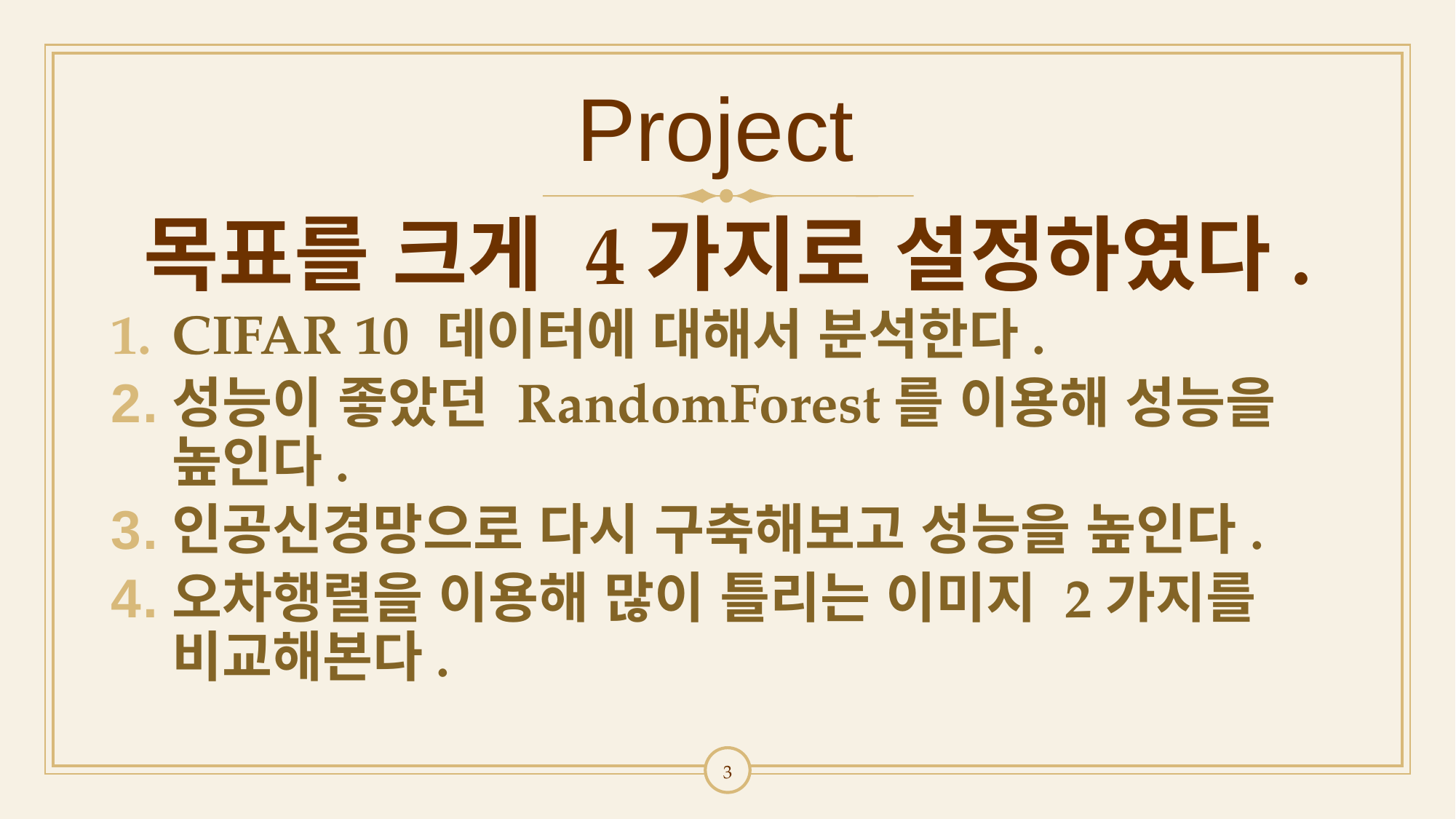

# Project
목표를 크게 4가지로 설정하였다.
CIFAR 10 데이터에 대해서 분석한다.
성능이 좋았던 RandomForest를 이용해 성능을 높인다.
인공신경망으로 다시 구축해보고 성능을 높인다.
오차행렬을 이용해 많이 틀리는 이미지 2가지를 비교해본다.

3